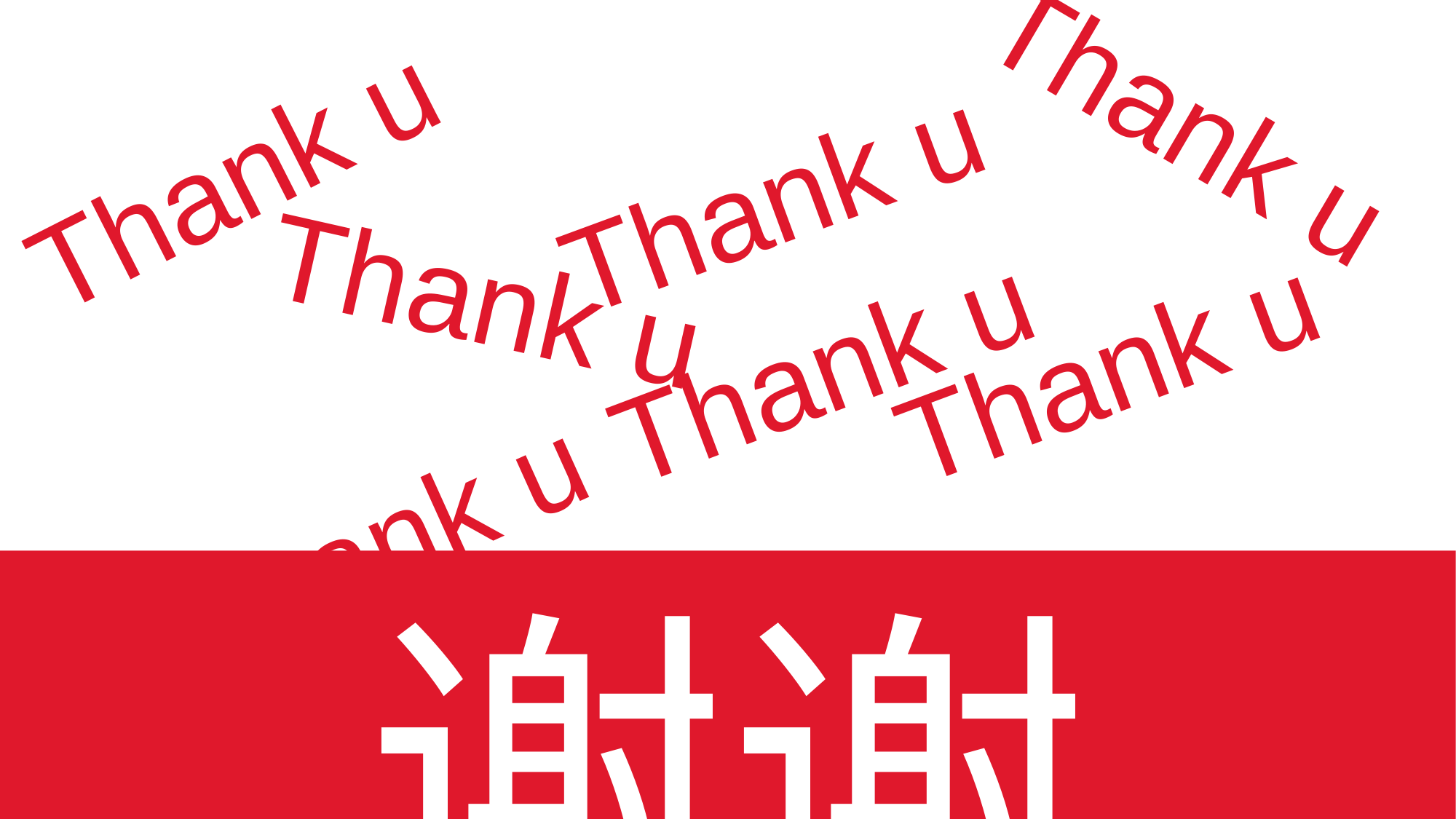

Thank u
Thank u
Thank u
Thank u
Thank u

Thank u
Thank u
谢谢